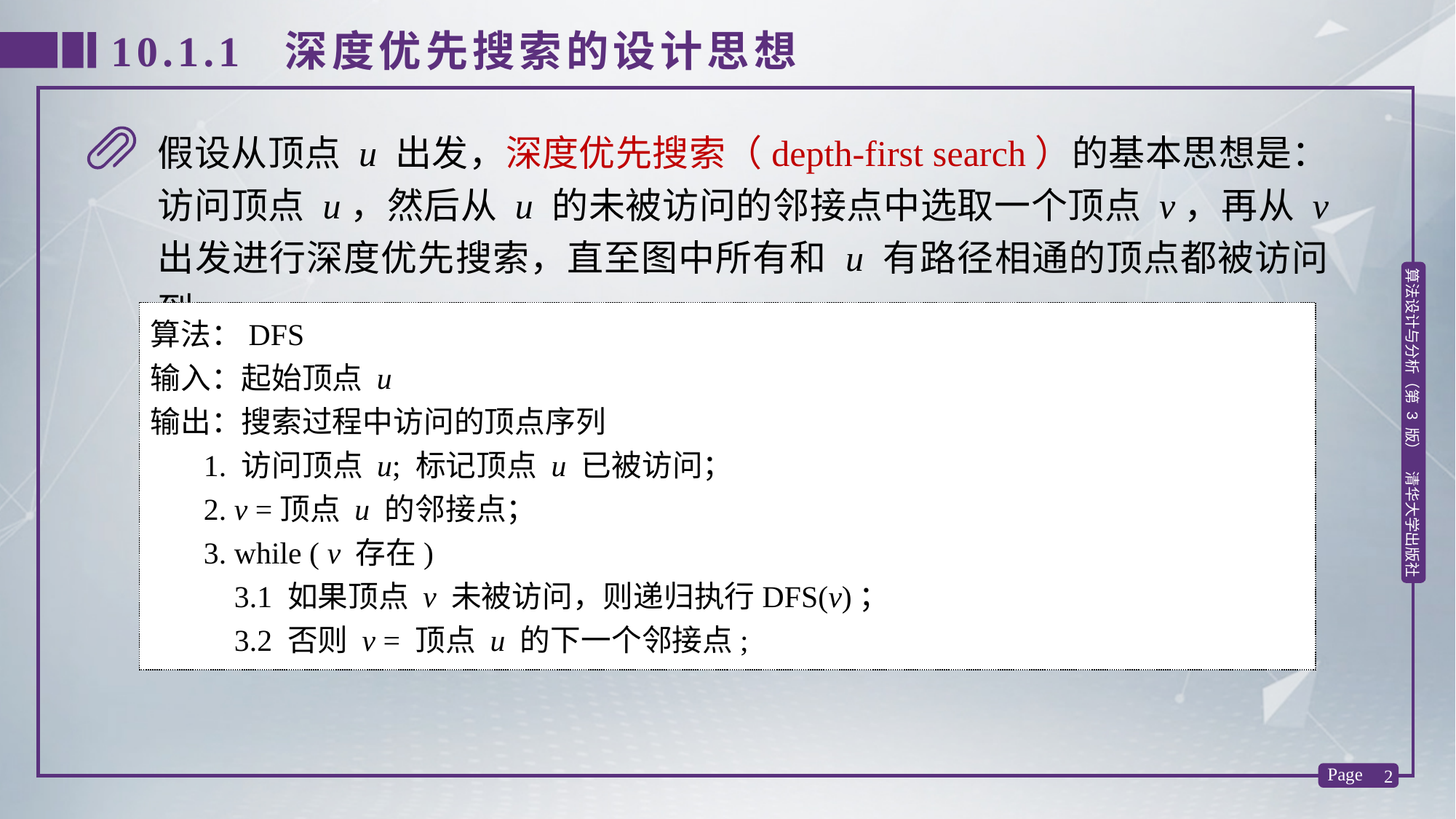

10.1.1  深度优先搜索的设计思想
假设从顶点 u 出发，深度优先搜索（depth-first search）的基本思想是：访问顶点 u，然后从 u 的未被访问的邻接点中选取一个顶点 v，再从 v 出发进行深度优先搜索，直至图中所有和 u 有路径相通的顶点都被访问到。

算法：DFS
输入：起始顶点 u
输出：搜索过程中访问的顶点序列
       1. 访问顶点 u; 标记顶点 u 已被访问；
       2. v =顶点 u 的邻接点；
       3. while ( v 存在)
           3.1 如果顶点 v 未被访问，则递归执行DFS(v)；
           3.2 否则 v = 顶点 u 的下一个邻接点;